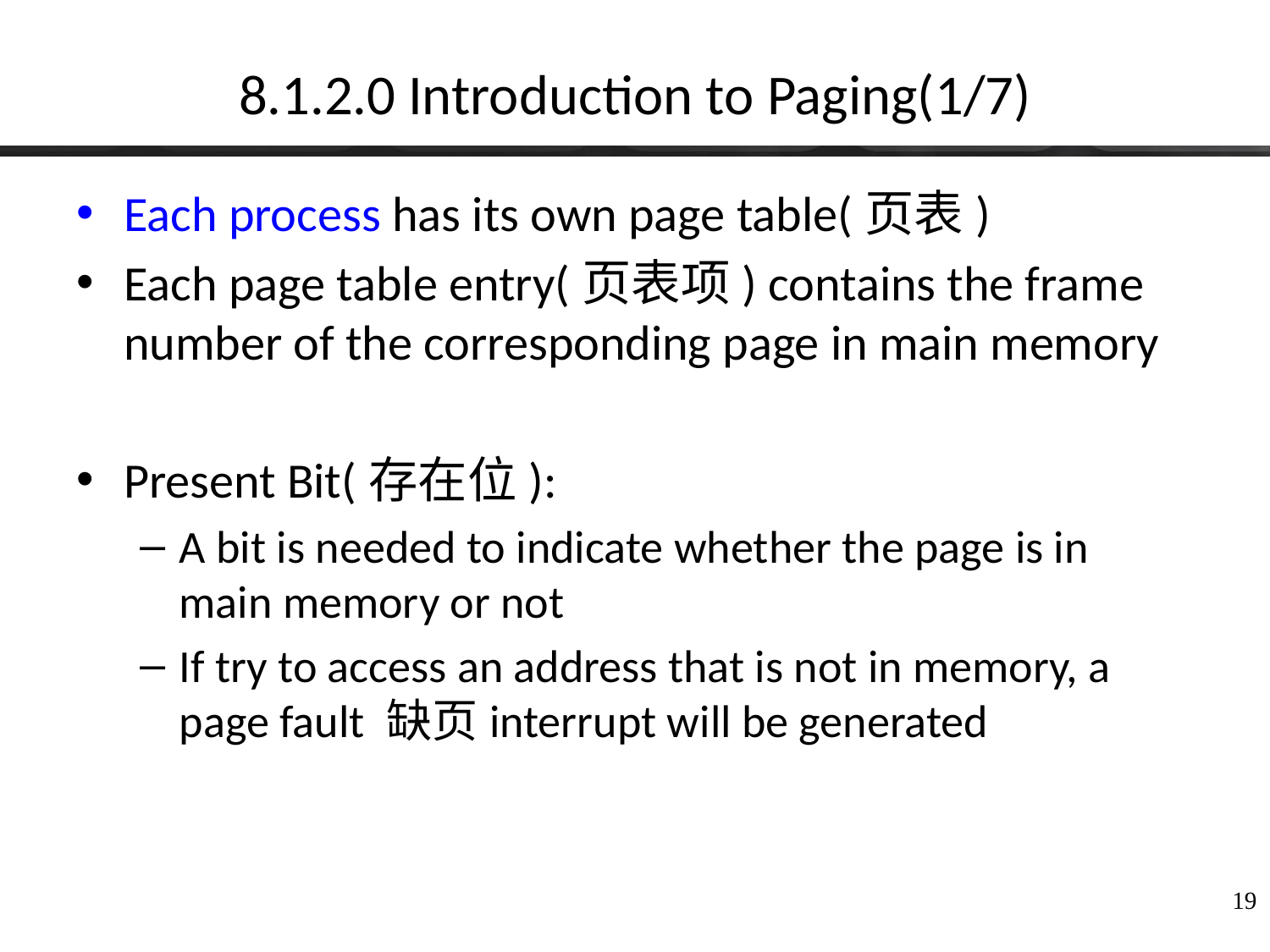

# 8.1.2.0 Introduction to Paging(1/7)
Each process has its own page table(页表)
Each page table entry(页表项) contains the frame number of the corresponding page in main memory

Present Bit(存在位):
A bit is needed to indicate whether the page is in main memory or not
If try to access an address that is not in memory, a page fault 缺页interrupt will be generated
19